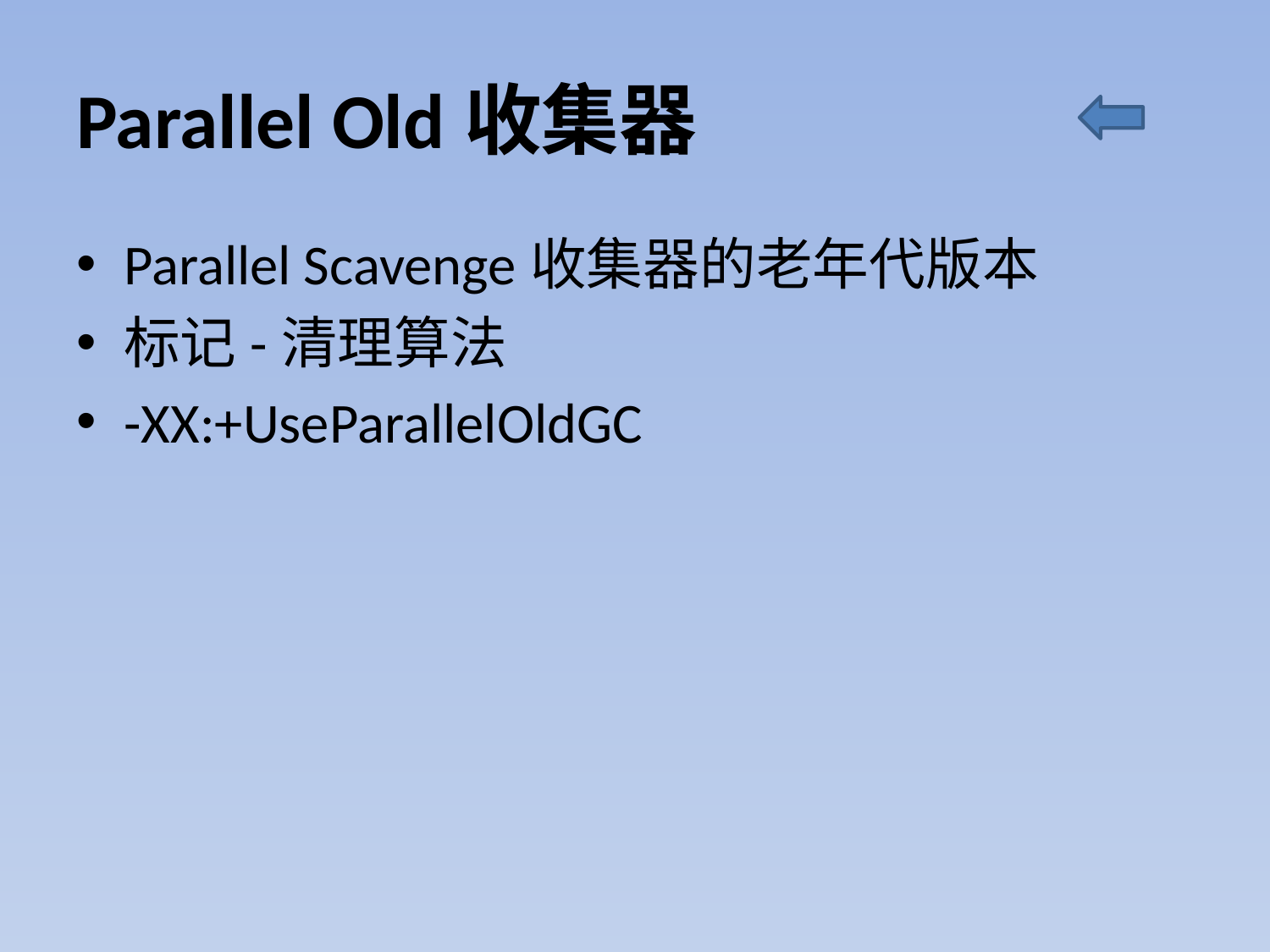

# Parallel Old收集器

Parallel Scavenge收集器的老年代版本
标记-清理算法
-XX:+UseParallelOldGC